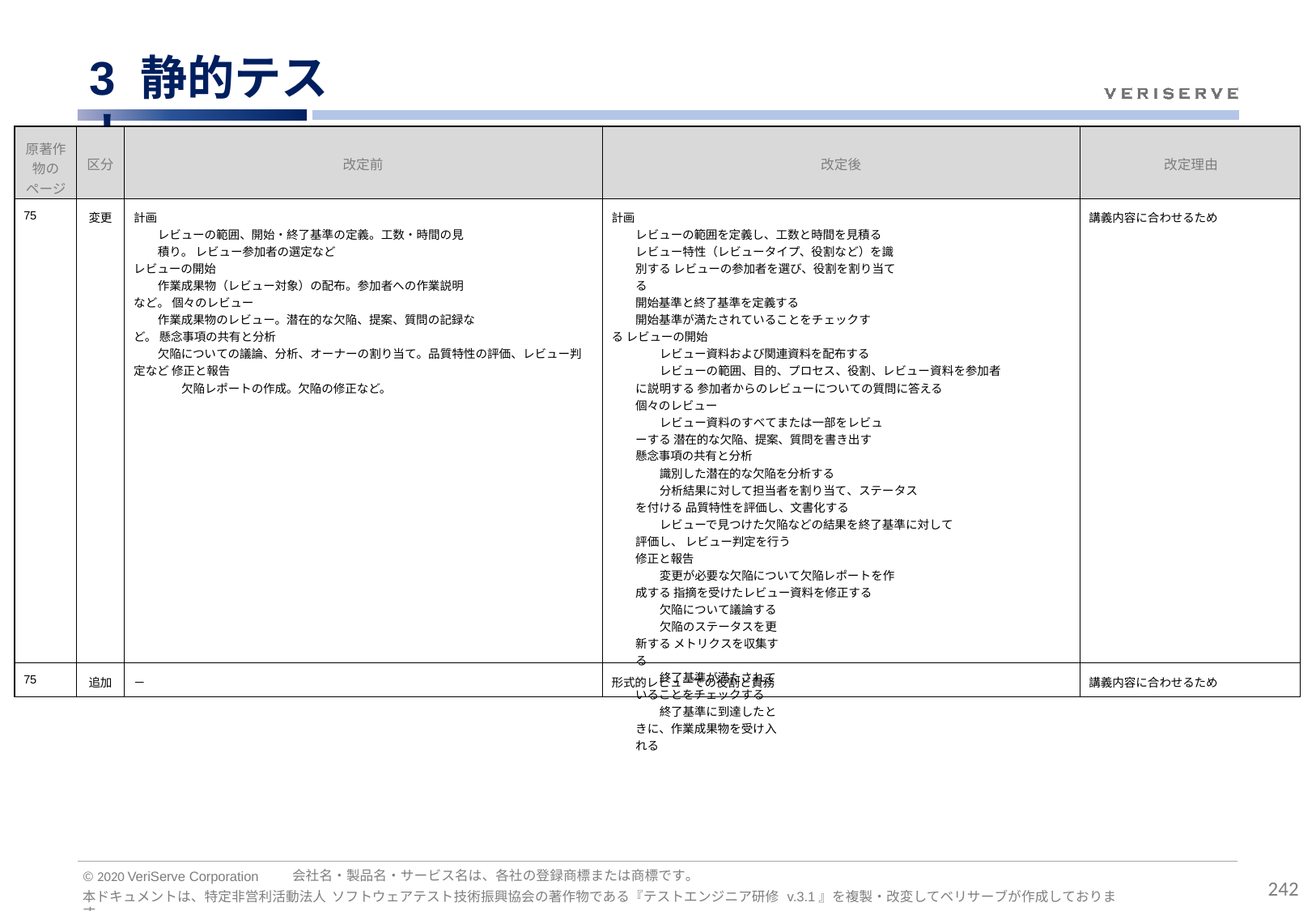

# 3 静的テスト

| 原著作 物の ページ | 区分 | 改定前 | 改定後 | 改定理由 |
| --- | --- | --- | --- | --- |
| 75 | 変更 | 計画 レビューの範囲、開始・終了基準の定義。工数・時間の見積り。 レビュー参加者の選定など レビューの開始 作業成果物（レビュー対象）の配布。参加者への作業説明など。 個々のレビュー 作業成果物のレビュー。潜在的な欠陥、提案、質問の記録など。 懸念事項の共有と分析 欠陥についての議論、分析、オーナーの割り当て。品質特性の評価、レビュー判定など 修正と報告 欠陥レポートの作成。欠陥の修正など。 | 計画 レビューの範囲を定義し、工数と時間を見積る レビュー特性（レビュータイプ、役割など）を識別する レビューの参加者を選び、役割を割り当てる 開始基準と終了基準を定義する 開始基準が満たされていることをチェックする レビューの開始 レビュー資料および関連資料を配布する レビューの範囲、目的、プロセス、役割、レビュー資料を参加者に説明する 参加者からのレビューについての質問に答える 個々のレビュー レビュー資料のすべてまたは一部をレビューする 潜在的な欠陥、提案、質問を書き出す 懸念事項の共有と分析 識別した潜在的な欠陥を分析する 分析結果に対して担当者を割り当て、ステータスを付ける 品質特性を評価し、文書化する レビューで見つけた欠陥などの結果を終了基準に対して評価し、 レビュー判定を行う 修正と報告 変更が必要な欠陥について欠陥レポートを作成する 指摘を受けたレビュー資料を修正する 欠陥について議論する 欠陥のステータスを更新する メトリクスを収集する 終了基準が満たされていることをチェックする 終了基準に到達したときに、作業成果物を受け入れる | 講義内容に合わせるため |
| 75 | 追加 | － | 形式的レビューでの役割と責務 | 講義内容に合わせるため |
会社名・製品名・サービス名は、各社の登録商標または商標です。
© 2020 VeriServe Corporation
242
本ドキュメントは、特定非営利活動法人 ソフトウェアテスト技術振興協会の著作物である『テストエンジニア研修 v.3.1』を複製・改変してベリサーブが作成しております。